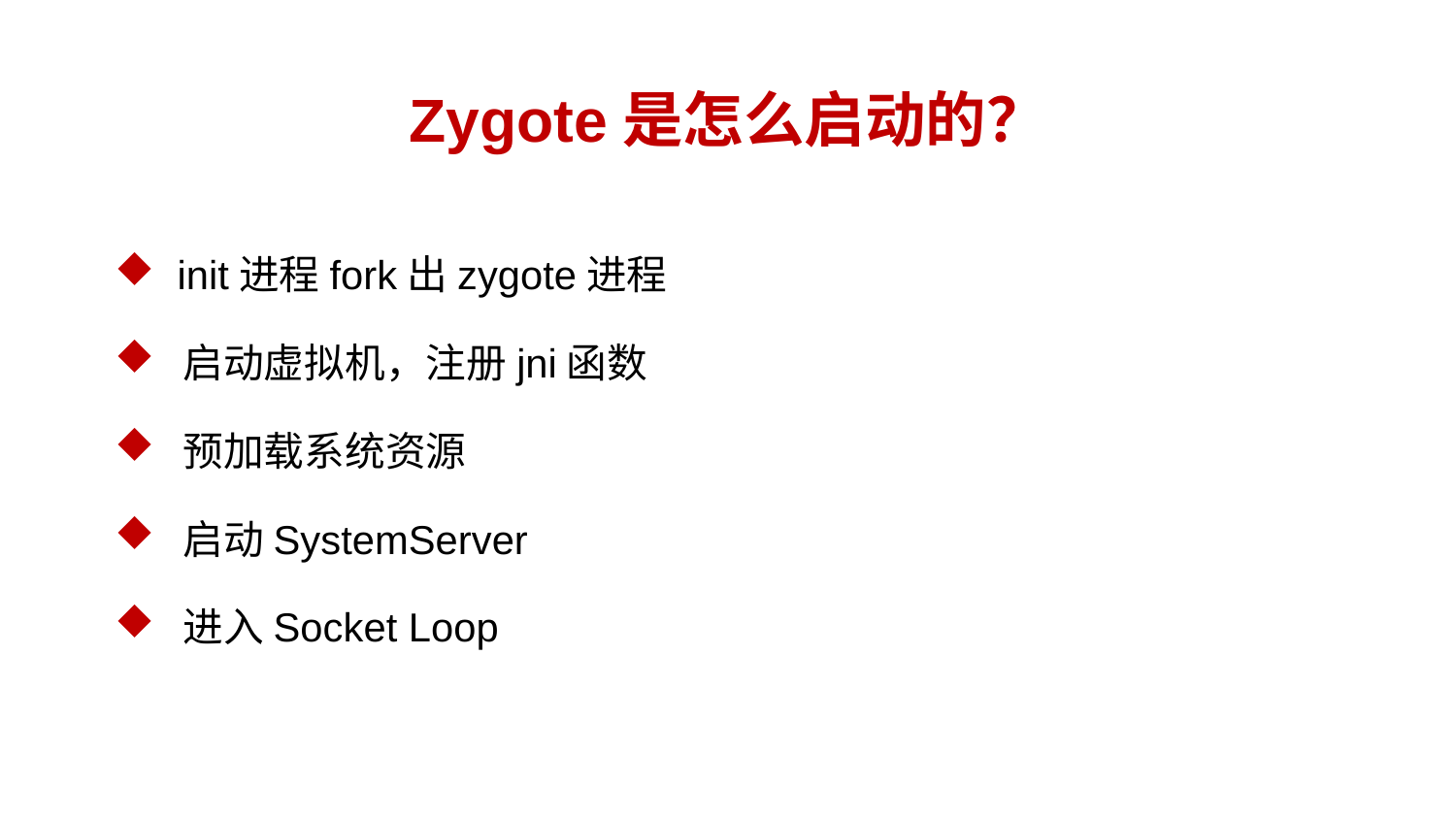

# Zygote是怎么启动的？
  init进程fork出zygote进程
  启动虚拟机，注册jni函数
  预加载系统资源
  启动SystemServer
  进入Socket Loop